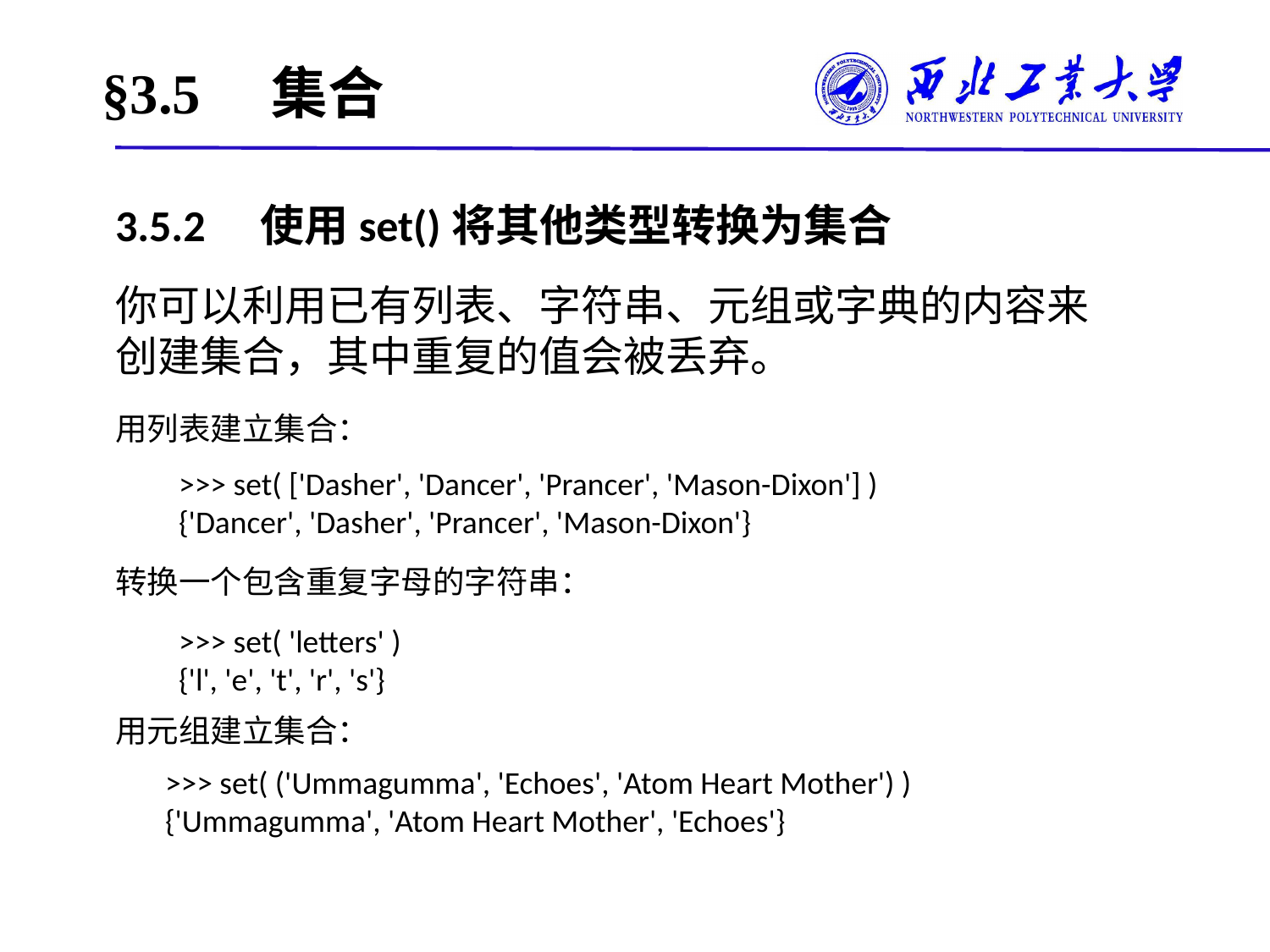

# §3.5　集合
3.5.2　使用set()将其他类型转换为集合

你可以利用已有列表、字符串、元组或字典的内容来创建集合，其中重复的值会被丢弃。
用列表建立集合：

>>> set( ['Dasher', 'Dancer', 'Prancer', 'Mason-Dixon'] )
{'Dancer', 'Dasher', 'Prancer', 'Mason-Dixon'}
转换一个包含重复字母的字符串：
>>> set( 'letters' )
{'l', 'e', 't', 'r', 's'}
用元组建立集合：
>>> set( ('Ummagumma', 'Echoes', 'Atom Heart Mother') )
{'Ummagumma', 'Atom Heart Mother', 'Echoes'}